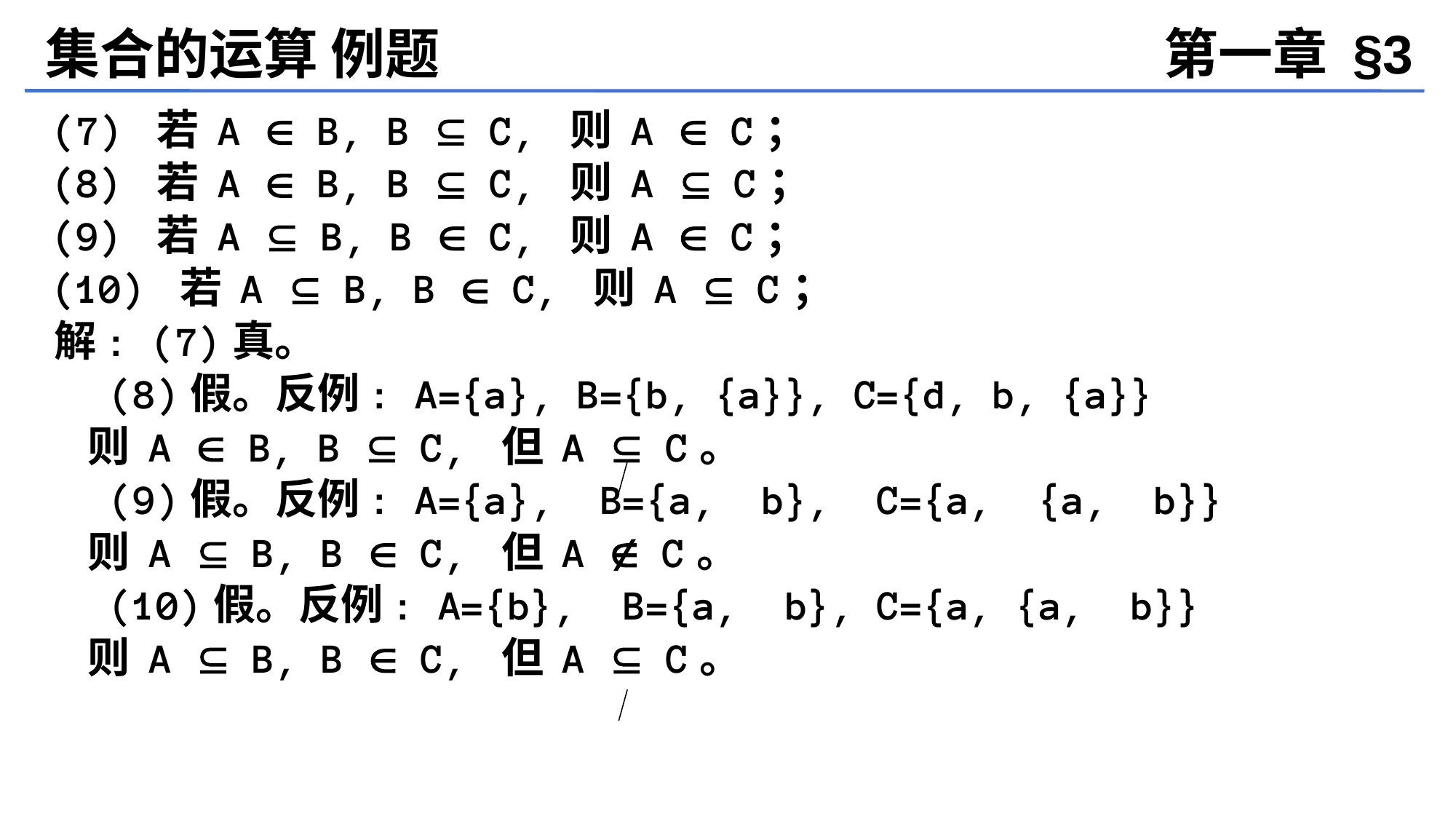

集合的运算 例题
第一章 §3
(7) 若 A ∈ B, B ⊆ C, 则 A ∈ C；
(8) 若 A ∈ B, B ⊆ C, 则 A ⊆ C；
(9) 若 A ⊆ B, B ∈ C, 则 A ∈ C；
(10) 若 A ⊆ B, B ∈ C, 则 A ⊆ C；
解: (7)真。
	 (8)假。反例: A={a}, B={b, {a}}, C={d, b, {a}}
	则 A ∈ B, B ⊆ C, 但 A ⊆ C。
	 (9)假。反例: A={a},  B={a,  b},  C={a,  {a,  b}}
	则 A ⊆ B, B ∈ C, 但 A ∉ C。
	 (10)假。反例: A={b},  B={a,  b}, C={a, {a,  b}}
	则 A ⊆ B, B ∈ C, 但 A ⊆ C。